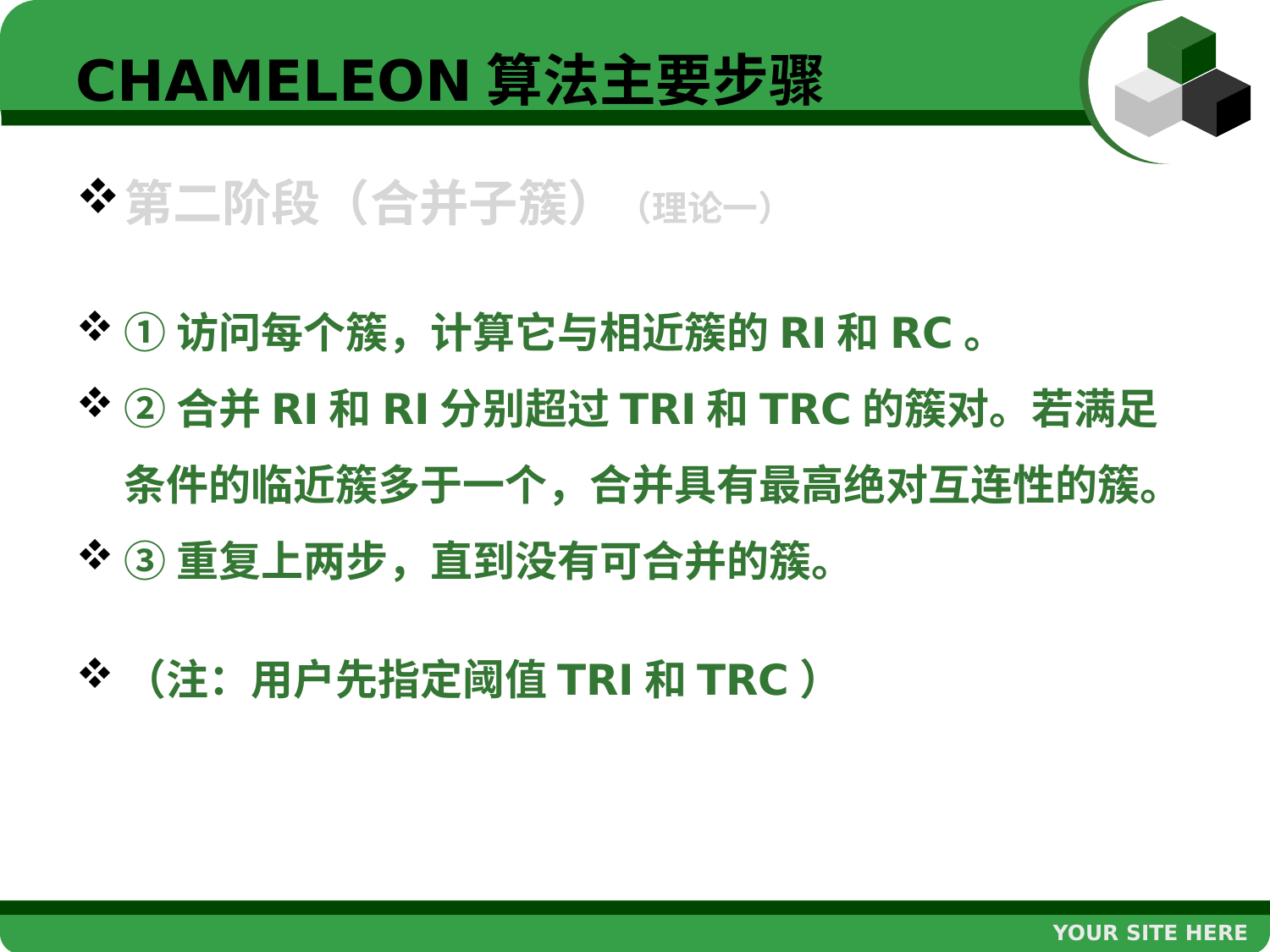

# CHAMELEON算法主要步骤
第二阶段（合并子簇）（理论一）

①访问每个簇，计算它与相近簇的RI和RC。
②合并RI和RI分别超过TRI和TRC的簇对。若满足条件的临近簇多于一个，合并具有最高绝对互连性的簇。
③重复上两步，直到没有可合并的簇。

（注：用户先指定阈值TRI和TRC）
YOUR SITE HERE